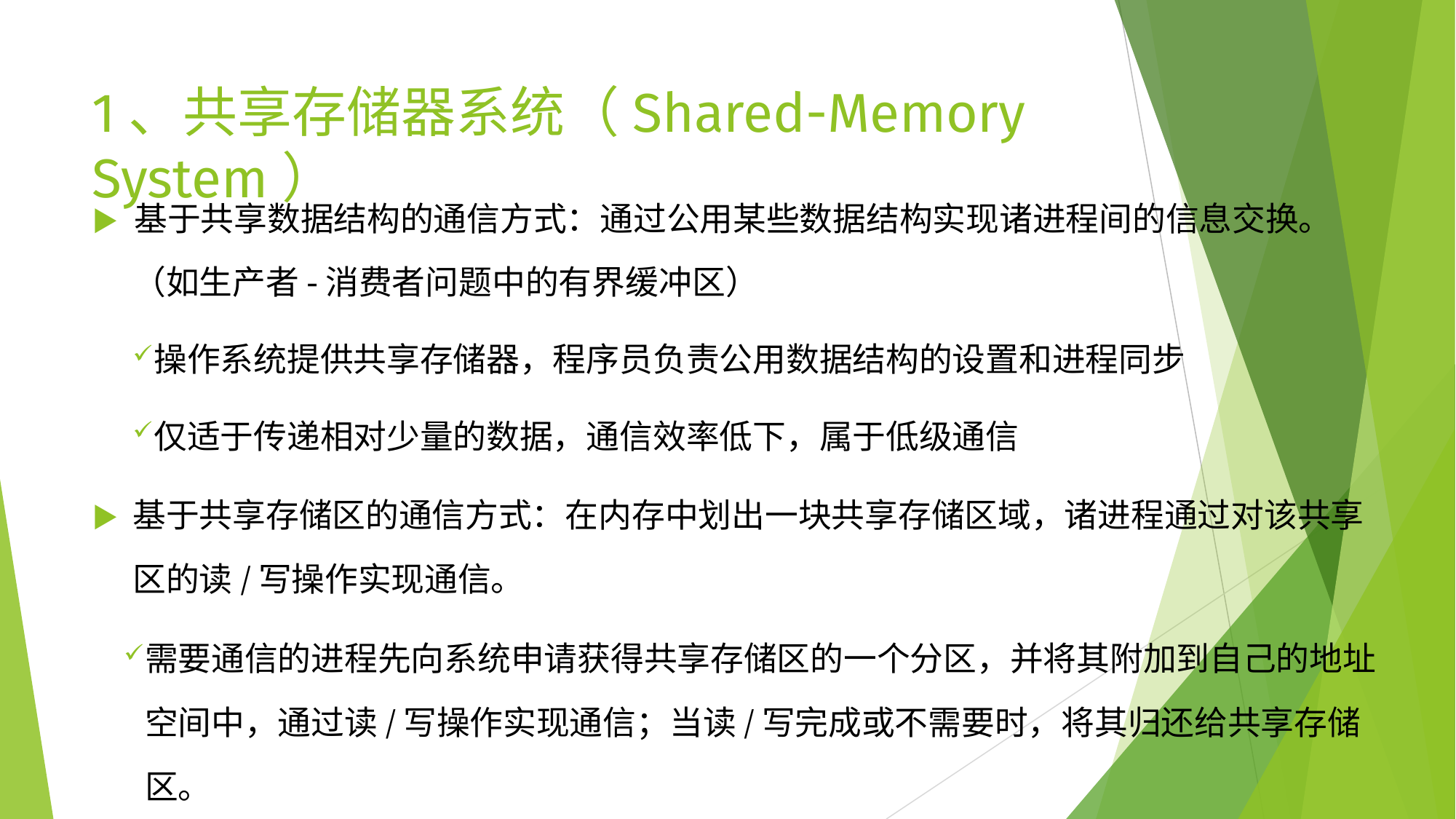

# 1、共享存储器系统（Shared-Memory System）
▶	基于共享数据结构的通信方式：通过公用某些数据结构实现诸进程间的信息交换。
（如生产者-消费者问题中的有界缓冲区）

操作系统提供共享存储器，程序员负责公用数据结构的设置和进程同步

仅适于传递相对少量的数据，通信效率低下，属于低级通信
▶	基于共享存储区的通信方式：在内存中划出一块共享存储区域，诸进程通过对该共享 区的读/写操作实现通信。
需要通信的进程先向系统申请获得共享存储区的一个分区，并将其附加到自己的地址  空间中，通过读/写操作实现通信；当读/写完成或不需要时，将其归还给共享存储区。